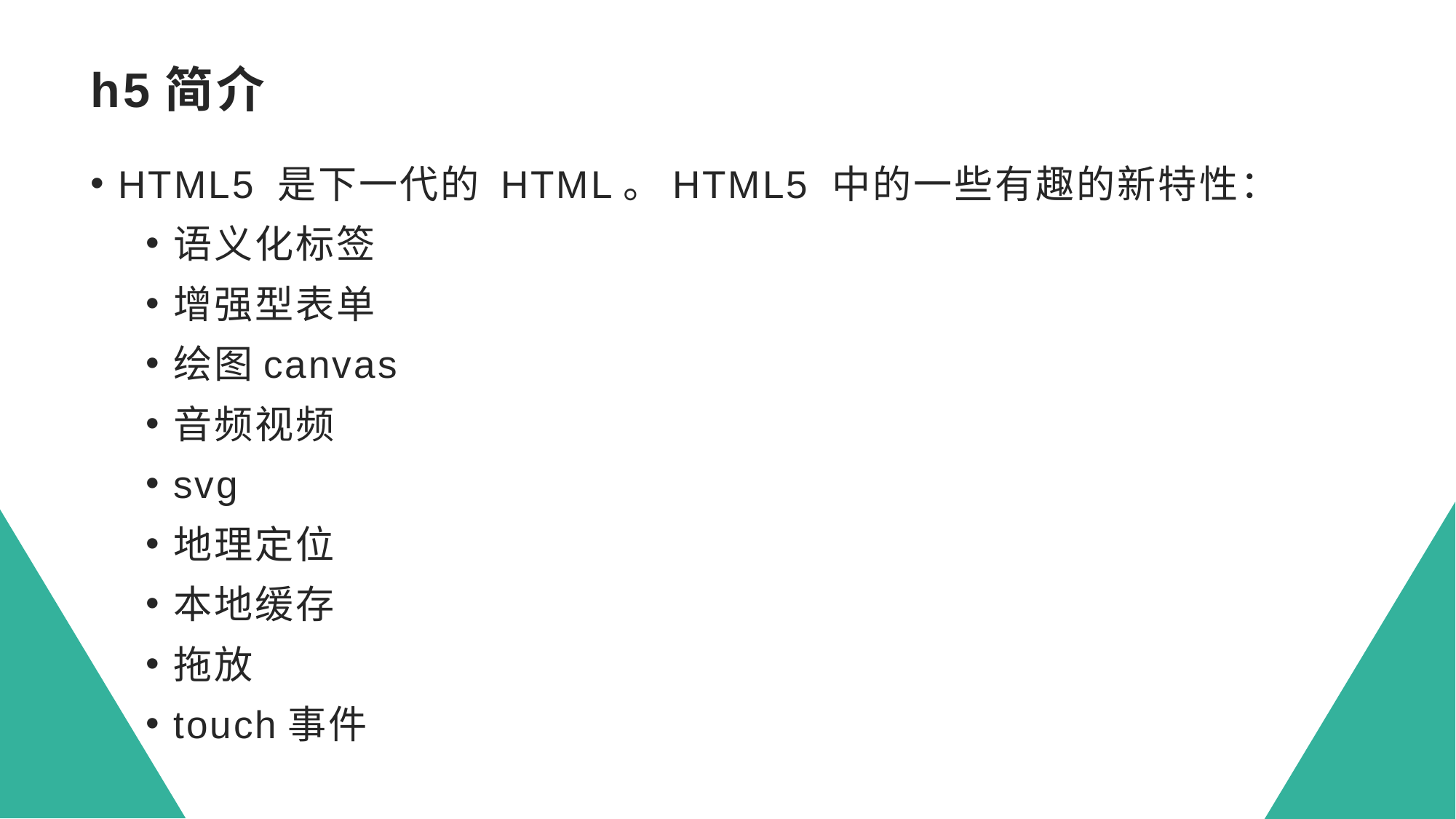

# h5简介
HTML5 是下一代的 HTML。HTML5 中的一些有趣的新特性：
语义化标签
增强型表单
绘图canvas
音频视频
svg
地理定位
本地缓存
拖放
touch事件